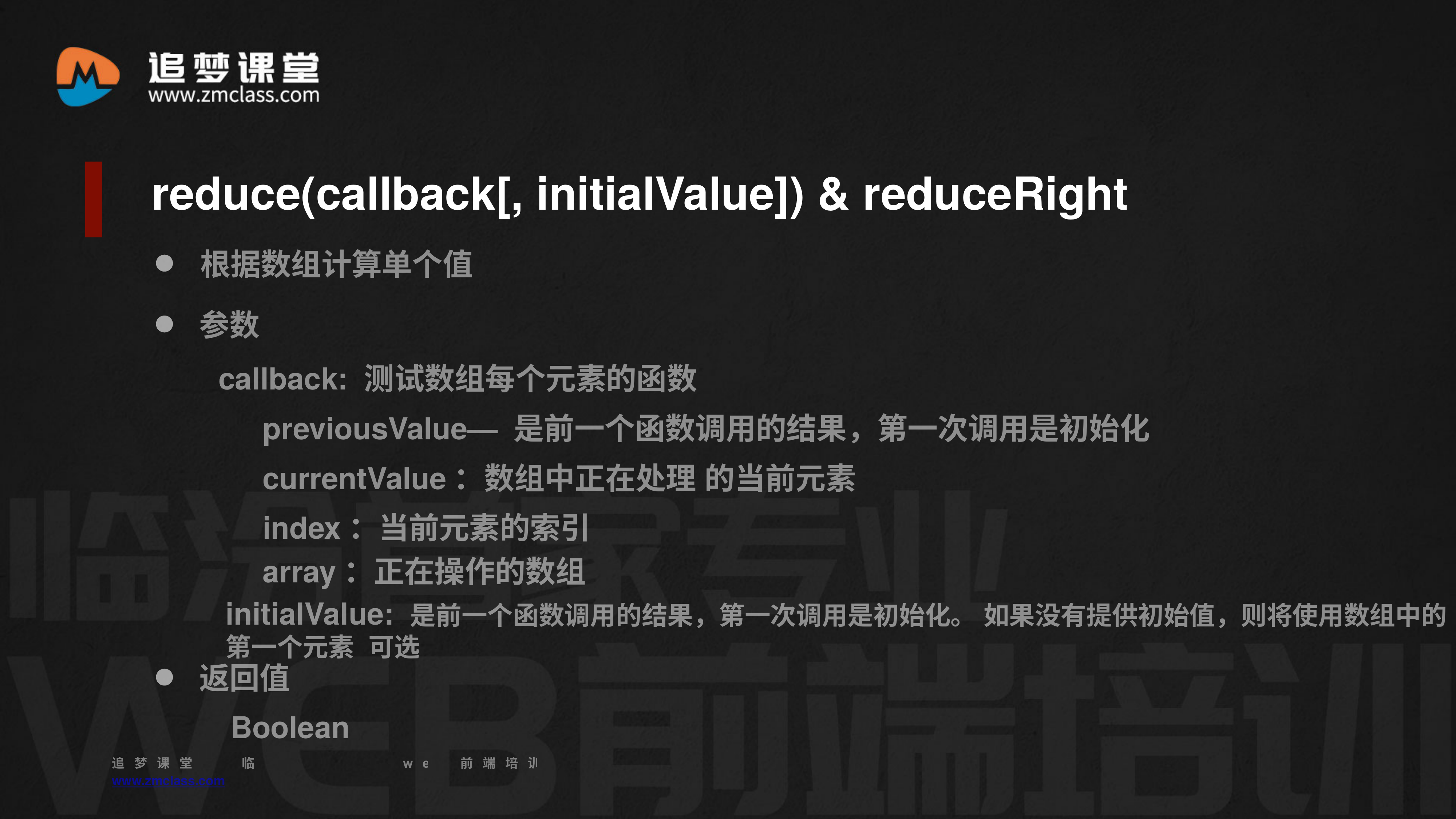

reduce(callback[, initialValue]) & reduceRight

根据数组计算单个值

参数

callback: 测试数组每个元素的函数
previousValue— 是前一个函数调用的结果，第一次调用是初始化
currentValue：数组中正在处理 的当前元素
index：当前元素的索引
array：正在操作的数组
initialValue: 是前一个函数调用的结果，第一次调用是初始化。 如果没有提供初始值，则将使用数组中的第一个元素  可选
返回值

Boolean
追梦课堂   临汾首家专业的web前端培训机构                                                          www.zmclass.com
32